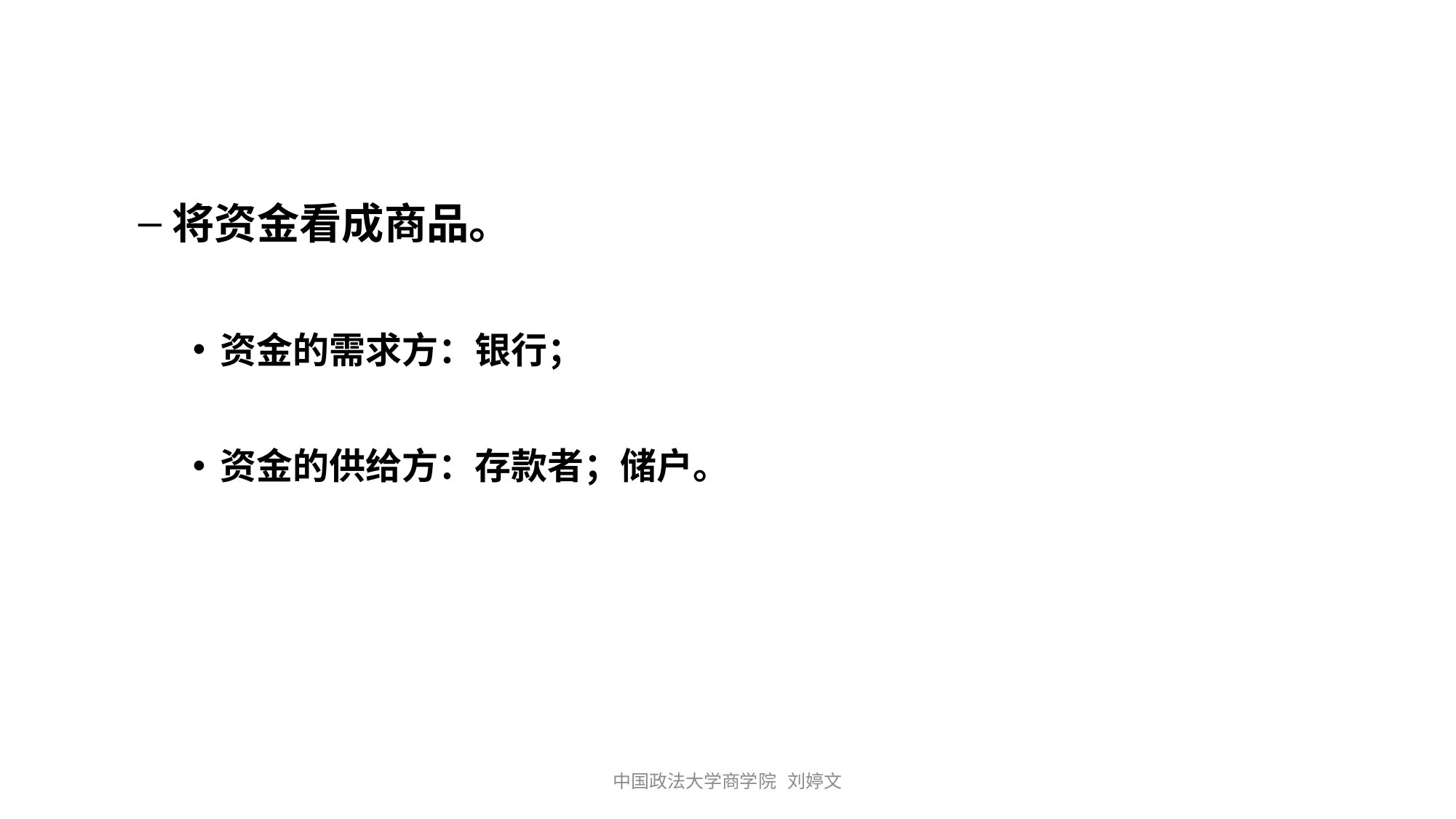

#
将资金看成商品。

资金的需求方：银行；

资金的供给方：存款者；储户。
中国政法大学商学院  刘婷文